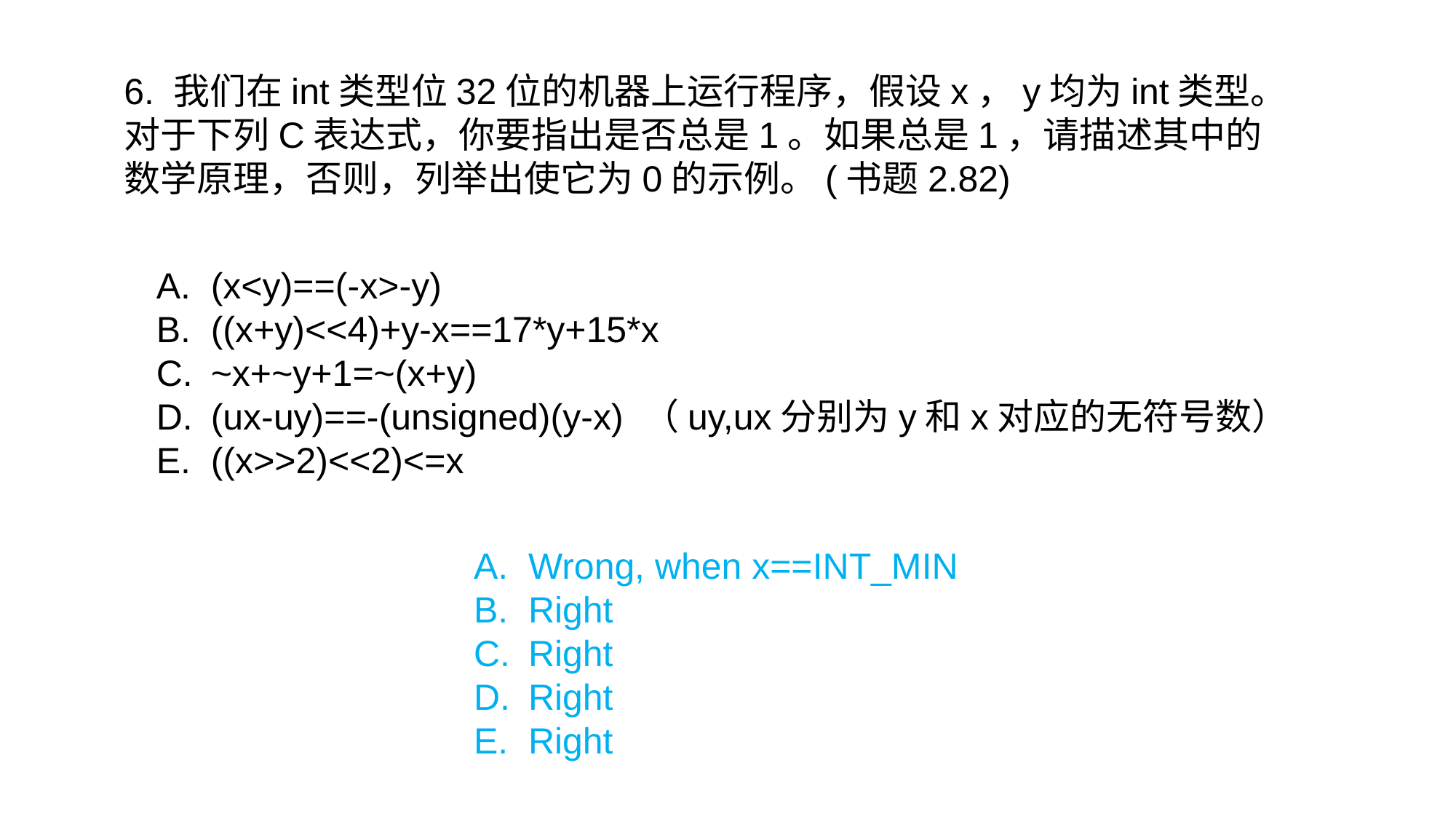

6. 我们在int类型位32位的机器上运行程序，假设x，y均为int类型。对于下列C表达式，你要指出是否总是1。如果总是1，请描述其中的数学原理，否则，列举出使它为0的示例。(书题2.82)

(x<y)==(-x>-y)
((x+y)<<4)+y-x==17*y+15*x
~x+~y+1=~(x+y)
(ux-uy)==-(unsigned)(y-x) （uy,ux分别为y和x对应的无符号数）
((x>>2)<<2)<=x
Wrong, when x==INT_MIN
Right
Right
Right
Right